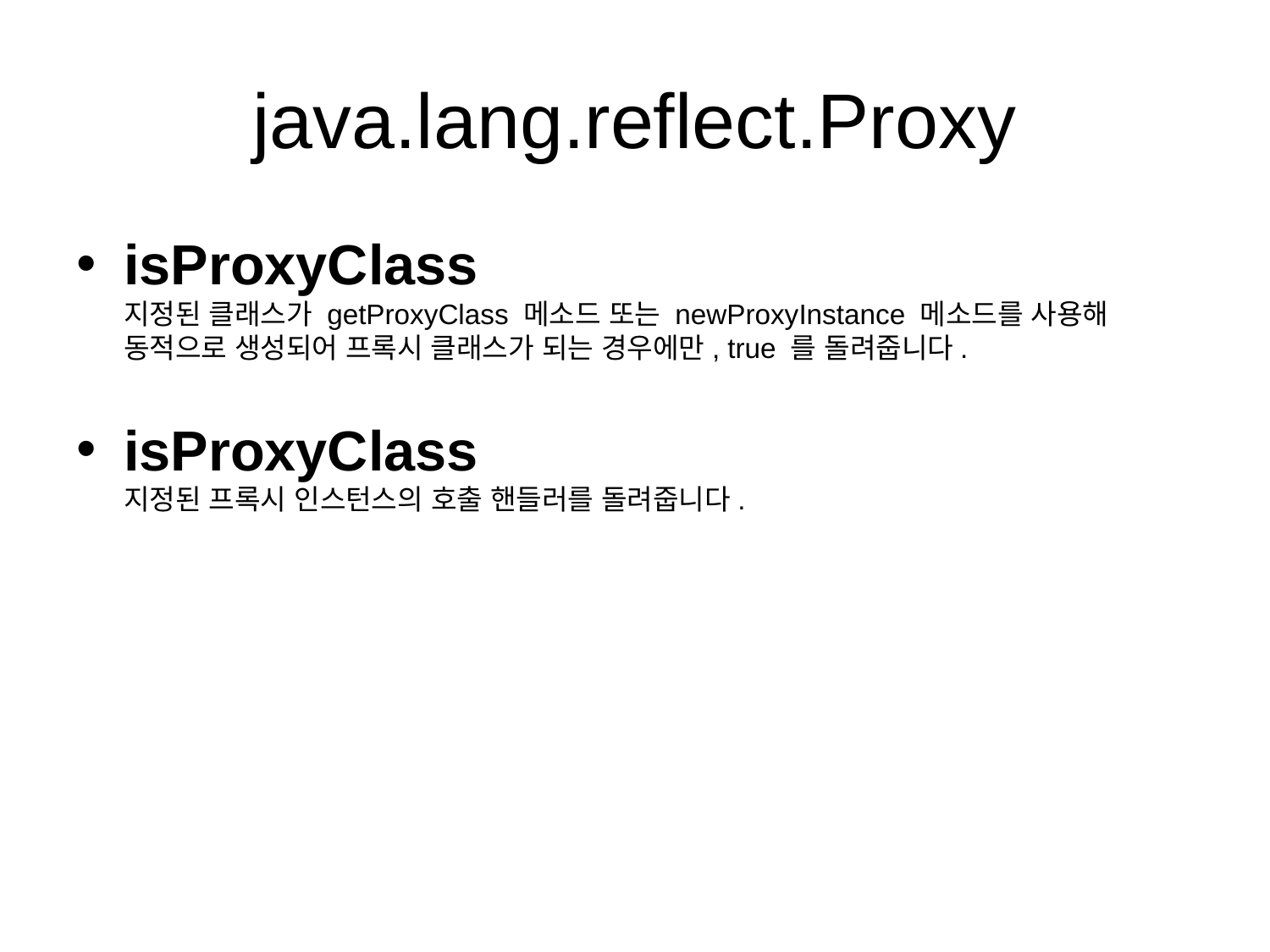

# java.lang.reflect.Proxy
isProxyClass
지정된 클래스가 getProxyClass 메소드 또는 newProxyInstance 메소드를 사용해 동적으로 생성되어 프록시 클래스가 되는 경우에만, true 를 돌려줍니다.

isProxyClass
지정된 프록시 인스턴스의 호출 핸들러를 돌려줍니다.